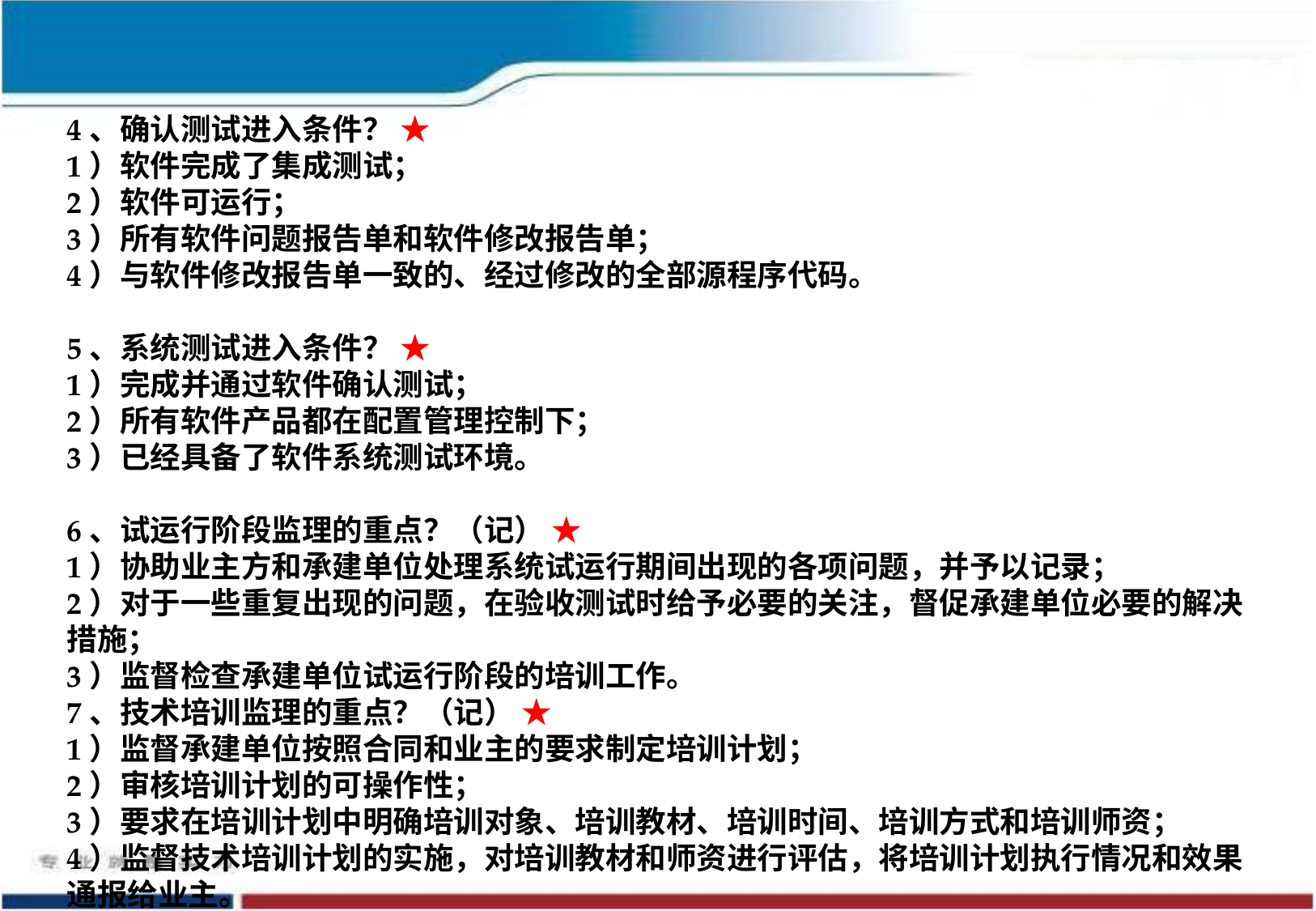

4、确认测试进入条件？ ★
1）软件完成了集成测试；
2）软件可运行；
3）所有软件问题报告单和软件修改报告单；
4）与软件修改报告单一致的、经过修改的全部源程序代码。

5、系统测试进入条件？ ★
1）完成并通过软件确认测试；
2）所有软件产品都在配置管理控制下；
3）已经具备了软件系统测试环境。

6、试运行阶段监理的重点？（记） ★
1）协助业主方和承建单位处理系统试运行期间出现的各项问题，并予以记录；
2）对于一些重复出现的问题，在验收测试时给予必要的关注，督促承建单位必要的解决措施；
3）监督检查承建单位试运行阶段的培训工作。
7、技术培训监理的重点？（记） ★
1）监督承建单位按照合同和业主的要求制定培训计划；
2）审核培训计划的可操作性；
3）要求在培训计划中明确培训对象、培训教材、培训时间、培训方式和培训师资；
4）监督技术培训计划的实施，对培训教材和师资进行评估，将培训计划执行情况和效果通报给业主。